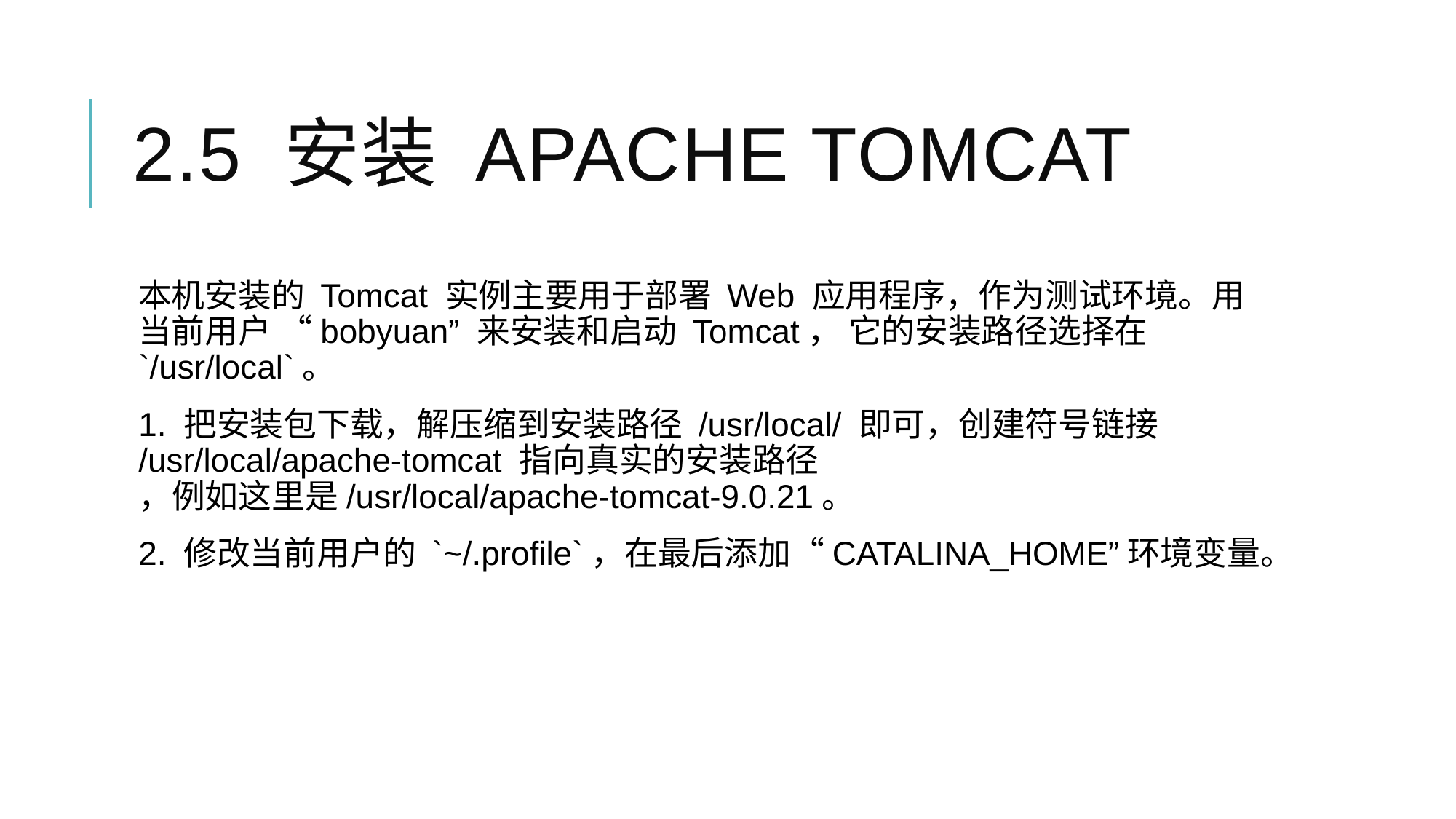

# 2.5 安装 Apache Tomcat
本机安装的 Tomcat 实例主要用于部署 Web 应用程序，作为测试环境。用当前用户 “bobyuan” 来安装和启动 Tomcat， 它的安装路径选择在 `/usr/local`。
1. 把安装包下载，解压缩到安装路径 /usr/local/ 即可，创建符号链接 /usr/local/apache-tomcat 指向真实的安装路径 ，例如这里是/usr/local/apache-tomcat-9.0.21。
2. 修改当前用户的 `~/.profile`，在最后添加“CATALINA_HOME”环境变量。